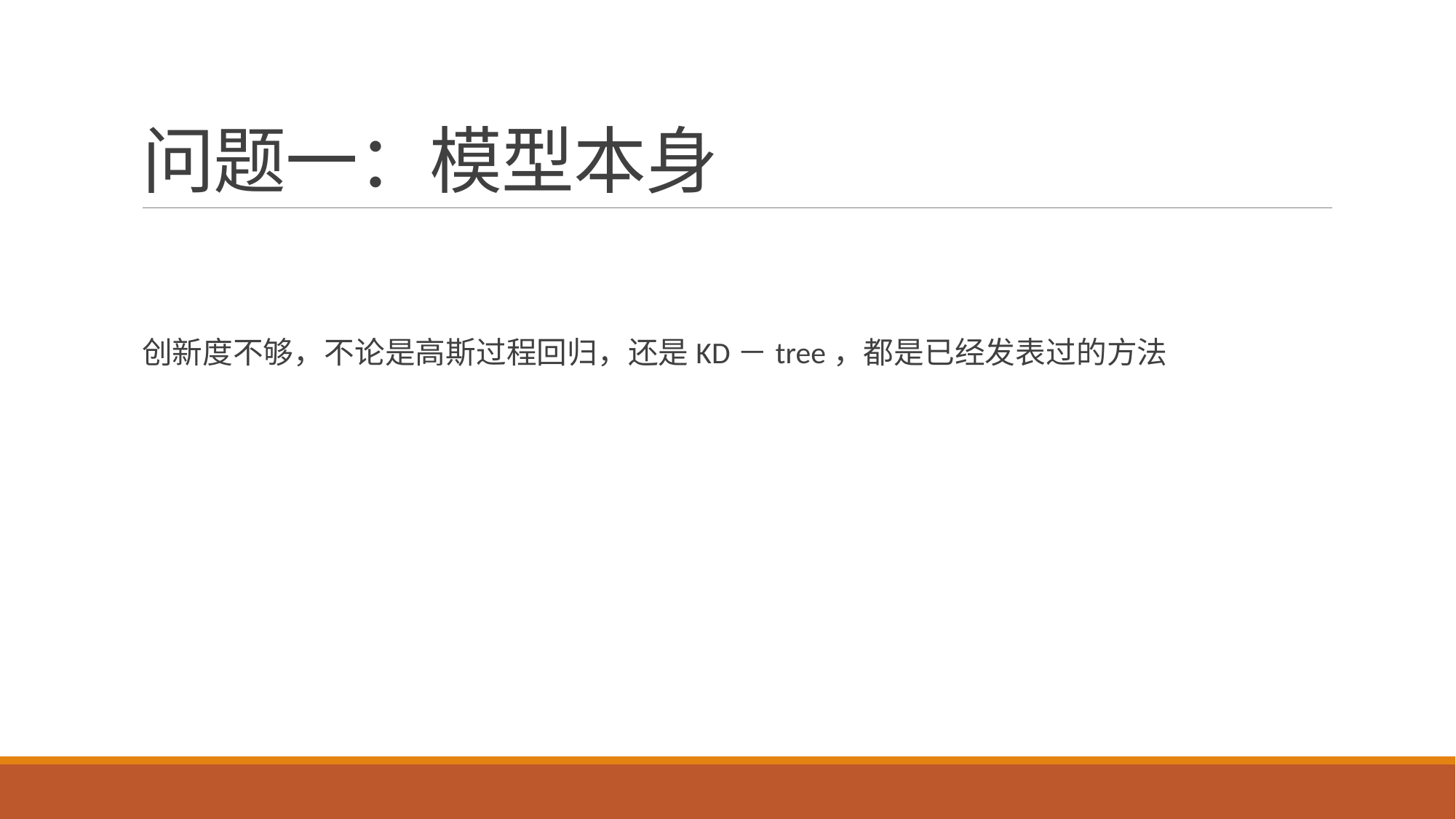

# 问题一：模型本身

创新度不够，不论是高斯过程回归，还是KD－tree，都是已经发表过的方法